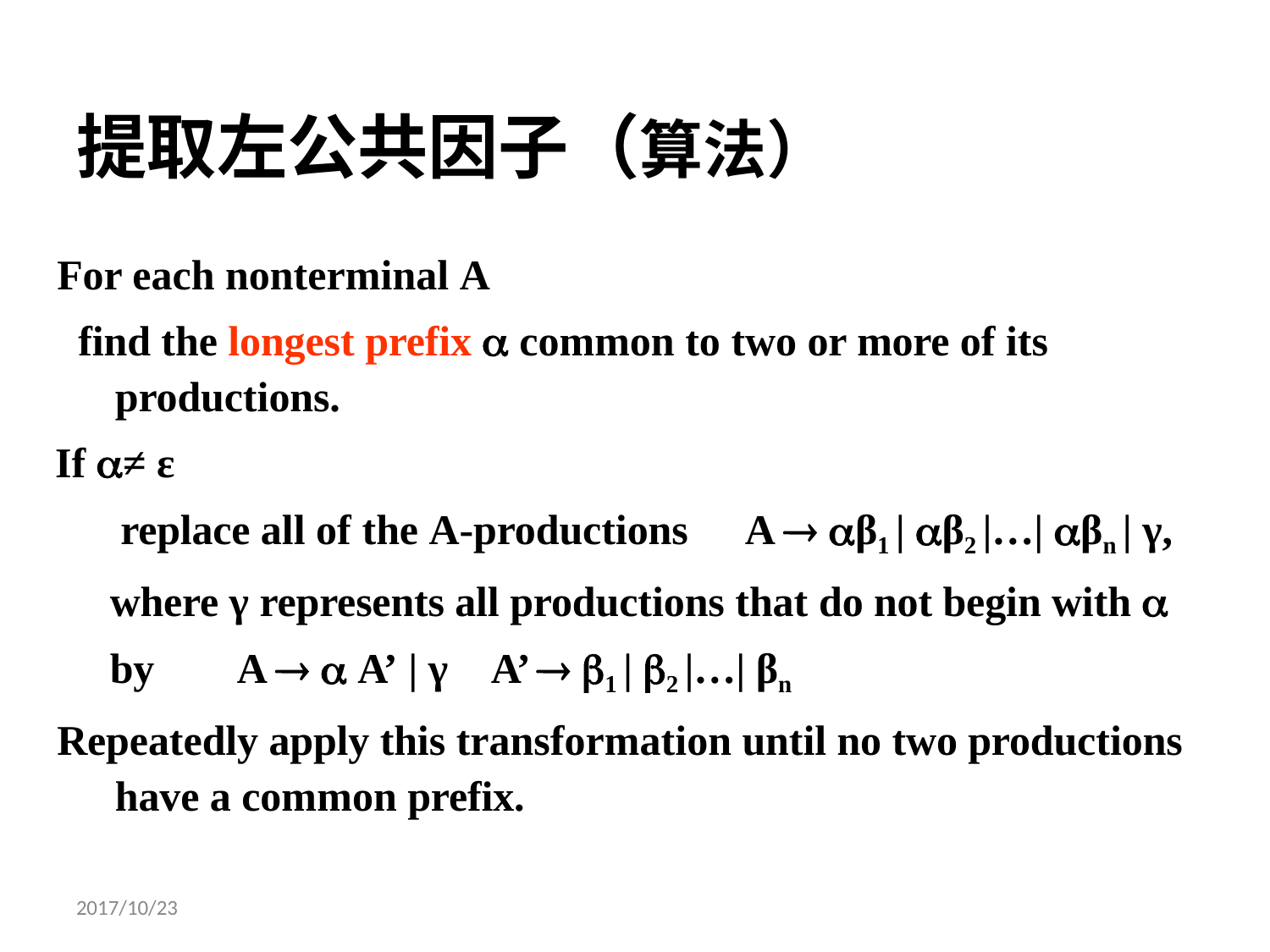

# 提取左公共因子（算法）
For each nonterminal A
find the longest prefix α common to two or more of its  productions.
If α≠ ε
replace all of the A-productions	A → αβ1 | αβ2 |…| αβn | γ,  where γ represents all productions that do not begin with α  by	A → α A’ | γ	A’ → β1 | β2 |…| βn
Repeatedly apply this transformation until no two productions  have a common prefix.
2017/10/23
22